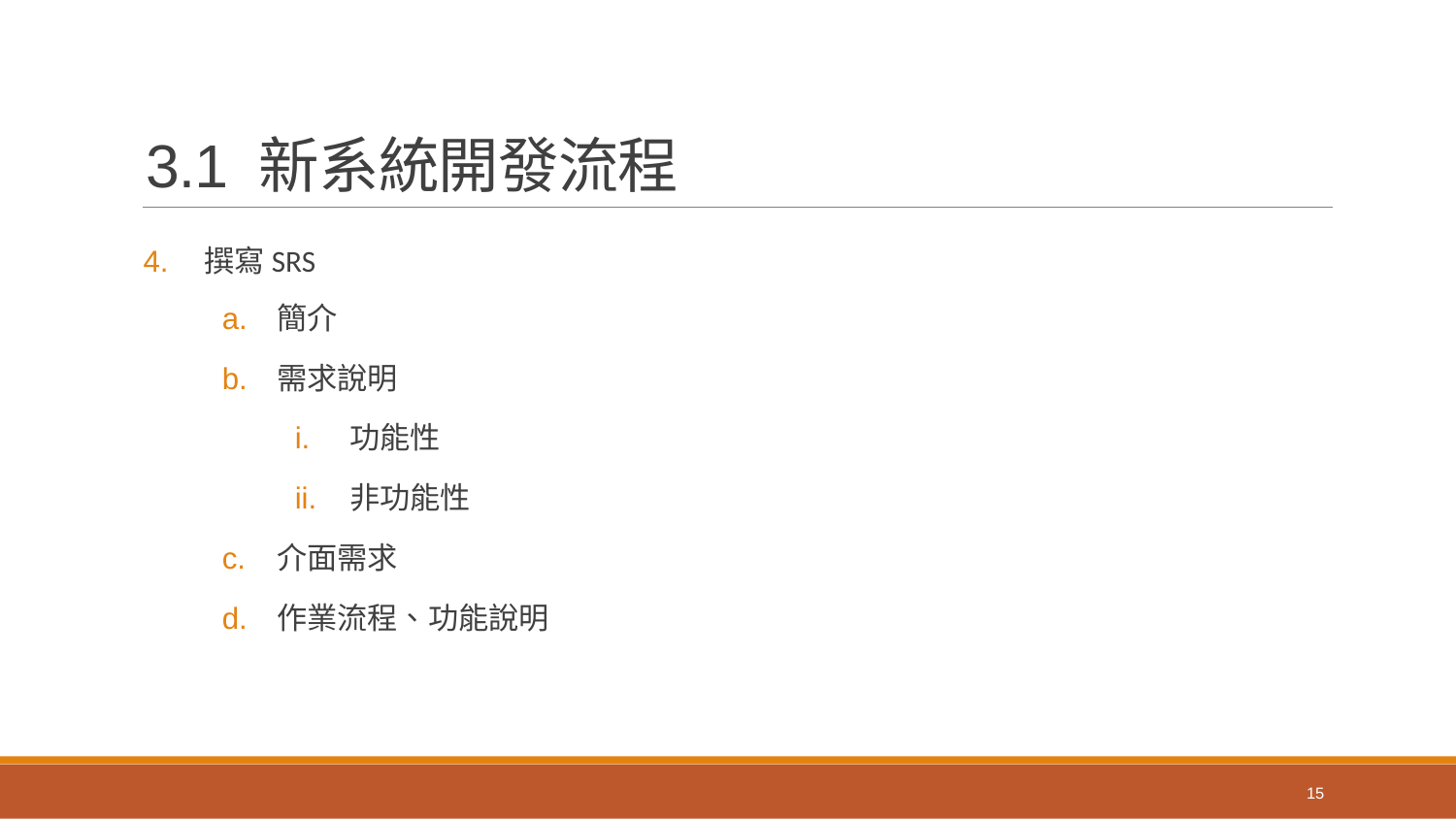

# 3.1 新系統開發流程
撰寫SRS
簡介
需求說明
功能性
非功能性
介面需求
作業流程、功能說明

15